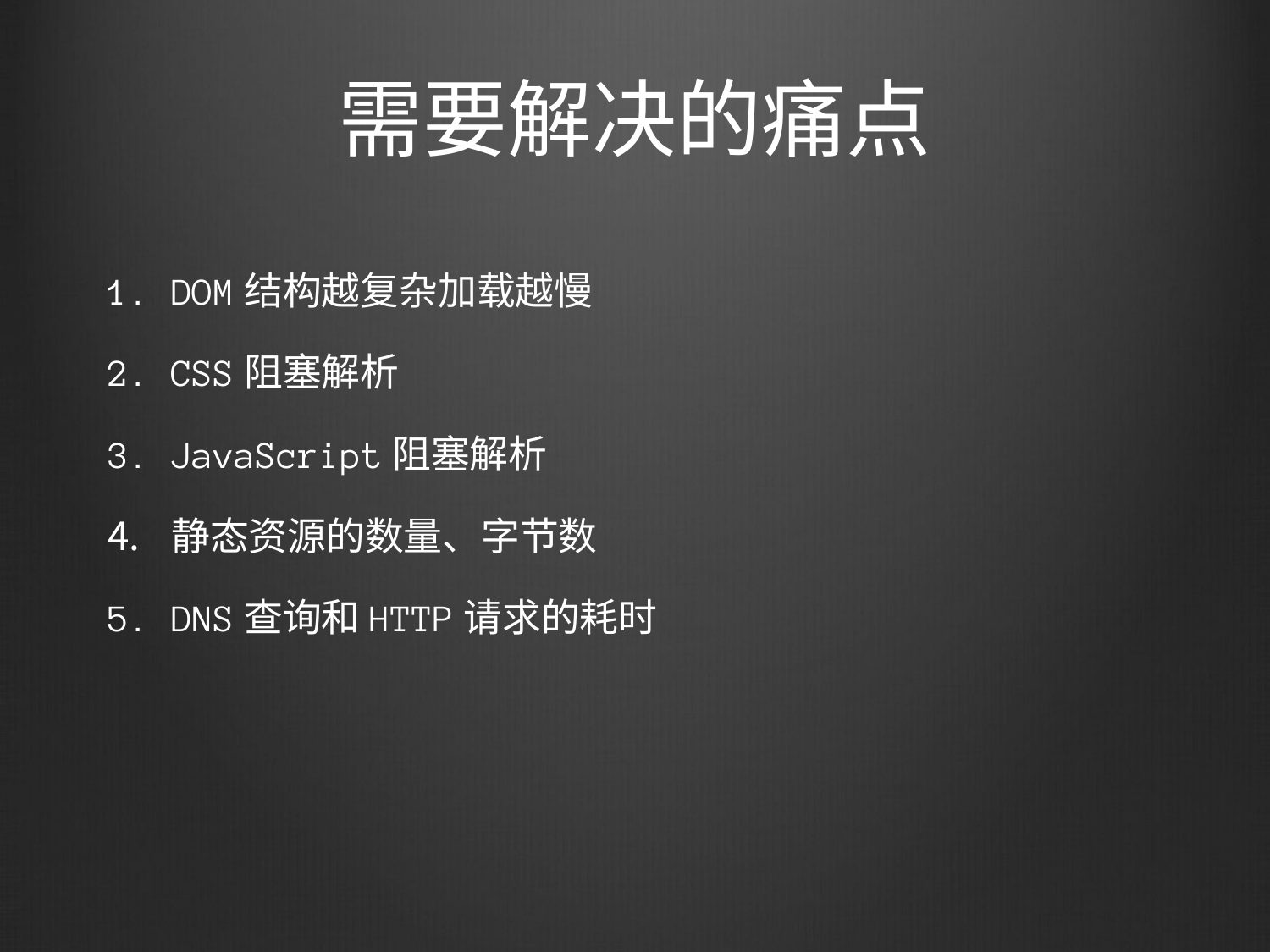

# 需要解决的痛点
DOM结构越复杂加载越慢
CSS阻塞解析
JavaScript阻塞解析
静态资源的数量、字节数
DNS查询和HTTP请求的耗时